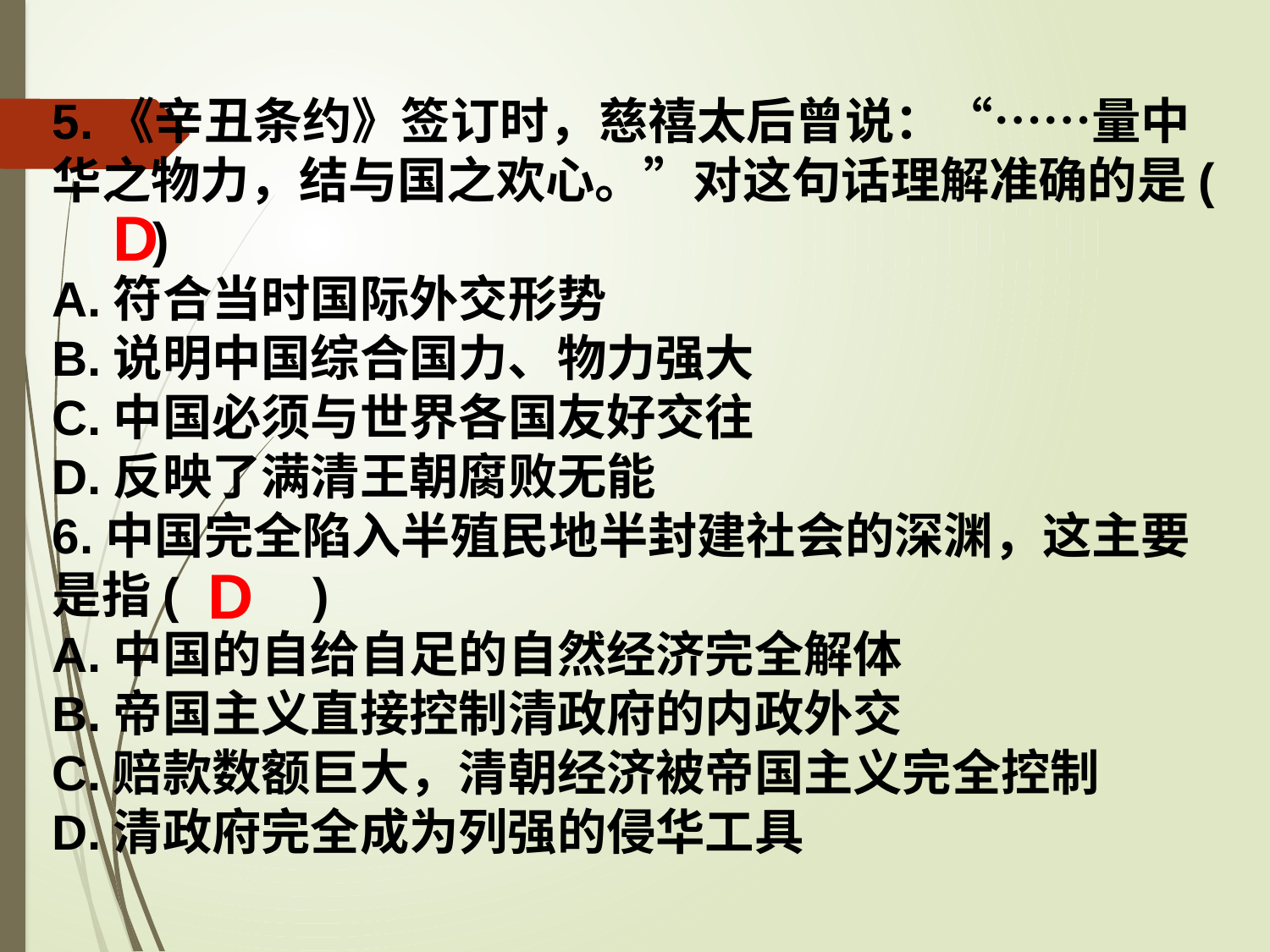

5.《辛丑条约》签订时，慈禧太后曾说：“……量中华之物力，结与国之欢心。”对这句话理解准确的是(   　)
A.符合当时国际外交形势
B.说明中国综合国力、物力强大
C.中国必须与世界各国友好交往
D.反映了满清王朝腐败无能
6.中国完全陷入半殖民地半封建社会的深渊，这主要是指(　 　)
A.中国的自给自足的自然经济完全解体
B.帝国主义直接控制清政府的内政外交
C.赔款数额巨大，清朝经济被帝国主义完全控制
D.清政府完全成为列强的侵华工具
D
D